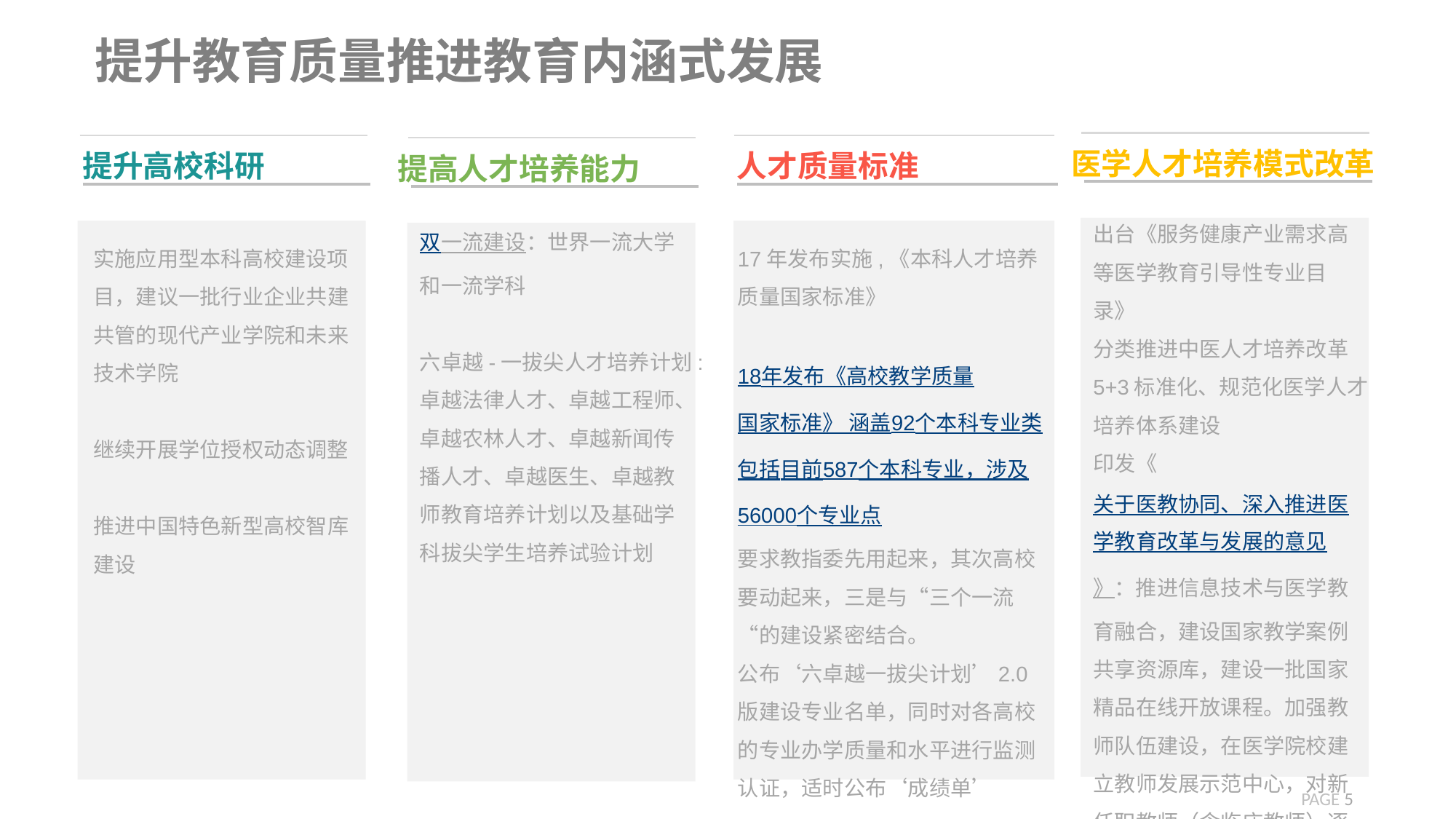

提升教育质量推进教育内涵式发展

医学人才培养模式改革
出台《服务健康产业需求高等医学教育引导性专业目录》
分类推进中医人才培养改革
5+3标准化、规范化医学人才培养体系建设
印发《关于医教协同、深入推进医学教育改革与发展的意见》：推进信息技术与医学教育融合，建设国家教学案例共享资源库，建设一批国家精品在线开放课程。加强教师队伍建设，在医学院校建立教师发展示范中心，对新任职教师（含临床教师）逐步实施岗前培训制度

提升高校科研

实施应用型本科高校建设项目，建议一批行业企业共建共管的现代产业学院和未来技术学院

继续开展学位授权动态调整

推进中国特色新型高校智库建设
提高人才培养能力
双一流建设：世界一流大学和一流学科

六卓越-一拔尖人才培养计划:卓越法律人才、卓越工程师、卓越农林人才、卓越新闻传播人才、卓越医生、卓越教师教育培养计划以及基础学科拔尖学生培养试验计划

人才质量标准

17年发布实施,《本科人才培养质量国家标准》

18年发布《高校教学质量国家标准》 涵盖92个本科专业类
包括目前587个本科专业，涉及56000个专业点
要求教指委先用起来，其次高校要动起来，三是与“三个一流“的建设紧密结合。
公布‘六卓越一拔尖计划’2.0版建设专业名单，同时对各高校的专业办学质量和水平进行监测认证，适时公布‘成绩单’
PAGE 5